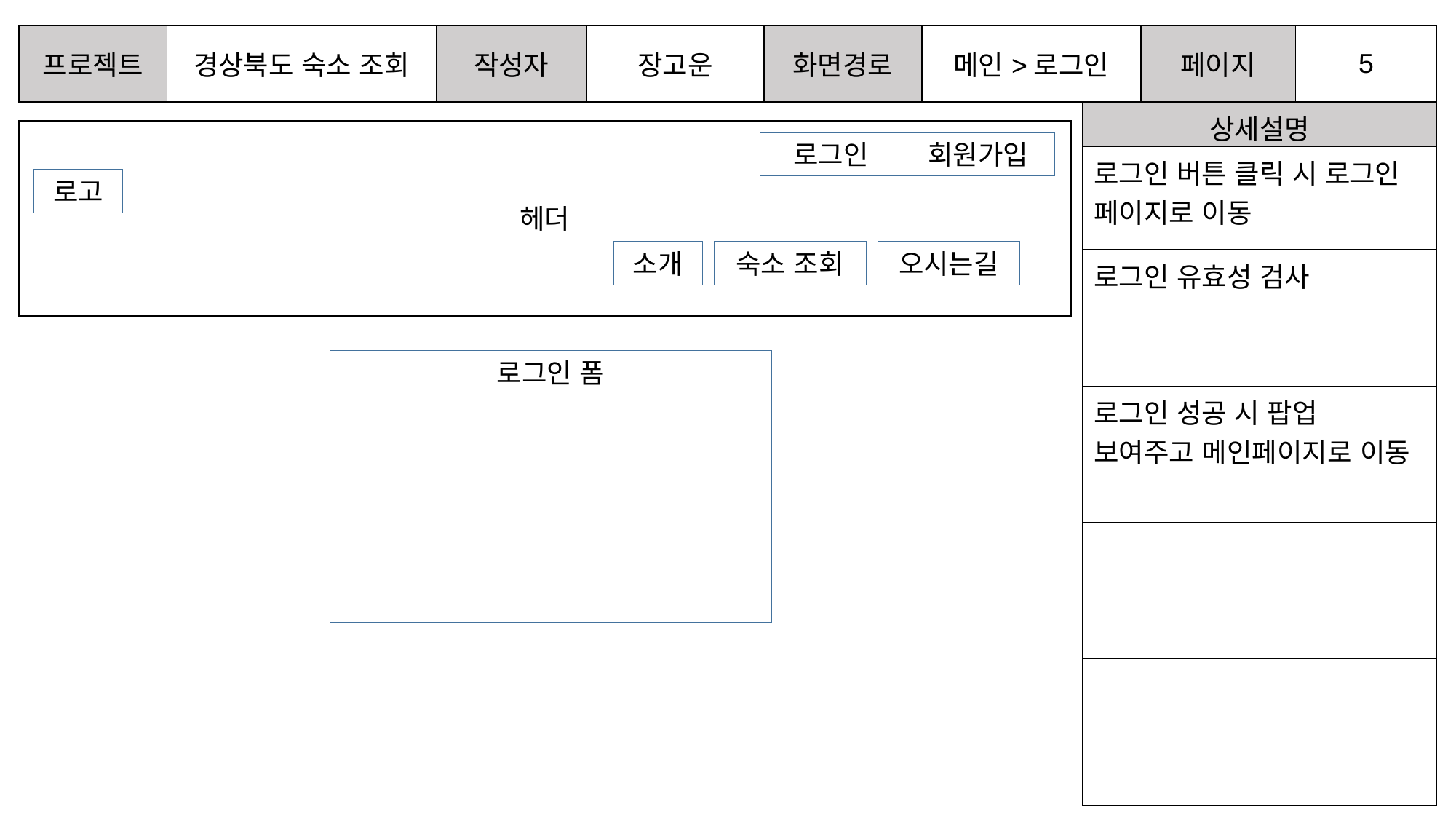

| 프로젝트 | 경상북도 숙소 조회 | 작성자 | 장고운 | 화면경로 | 메인>로그인 | 페이지 | 5 |
| --- | --- | --- | --- | --- | --- | --- | --- |
| 상세설명 |
| --- |
| 로그인 버튼 클릭 시 로그인 페이지로 이동 |
| 로그인 유효성 검사 |
| 로그인 성공 시 팝업 보여주고 메인페이지로 이동 |
|  |
|  |
헤더
로그인
회원가입
로고
소개
숙소 조회
오시는길
로그인 폼